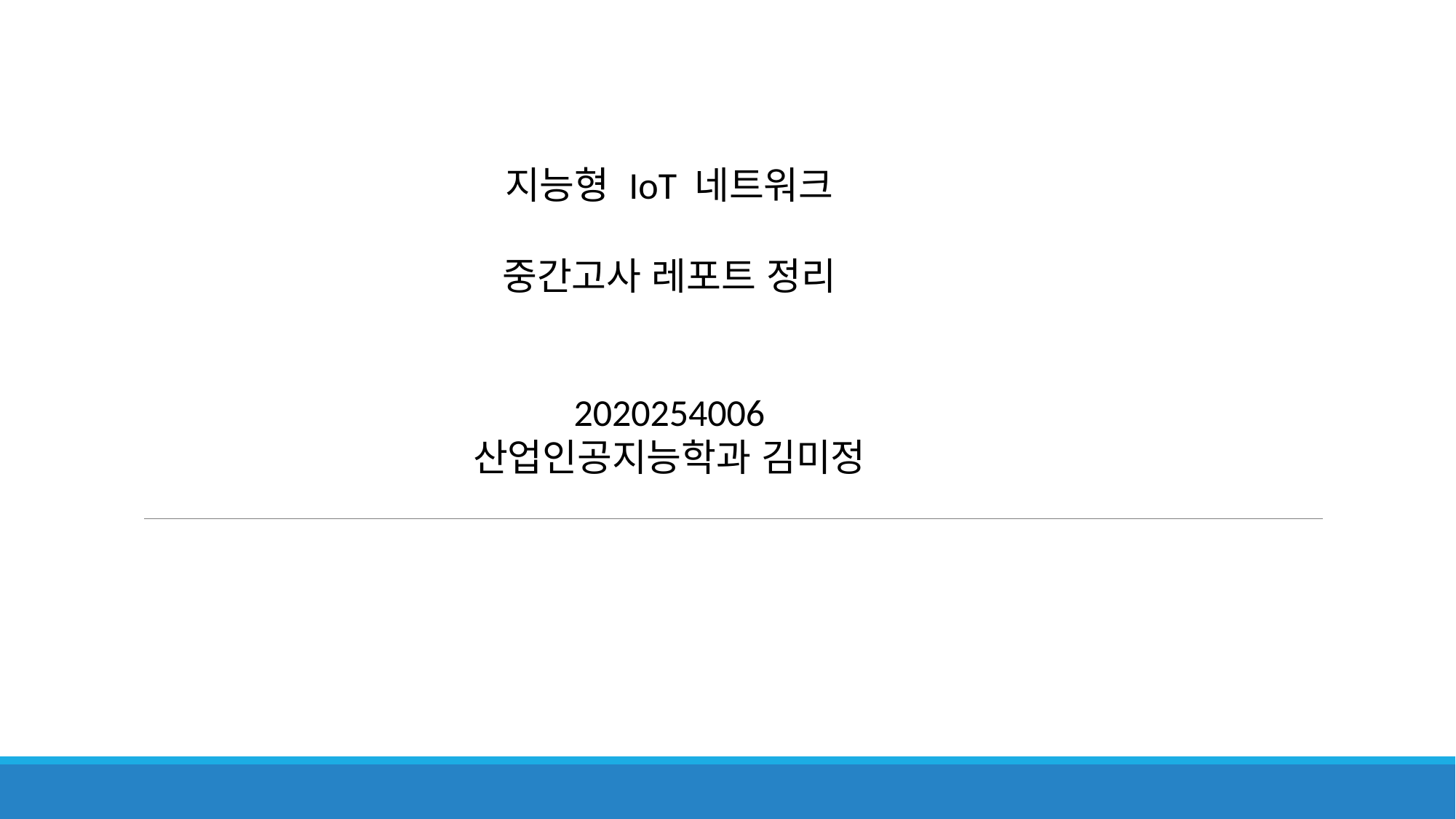

지능형 IoT 네트워크

중간고사 레포트 정리

2020254006
산업인공지능학과 김미정